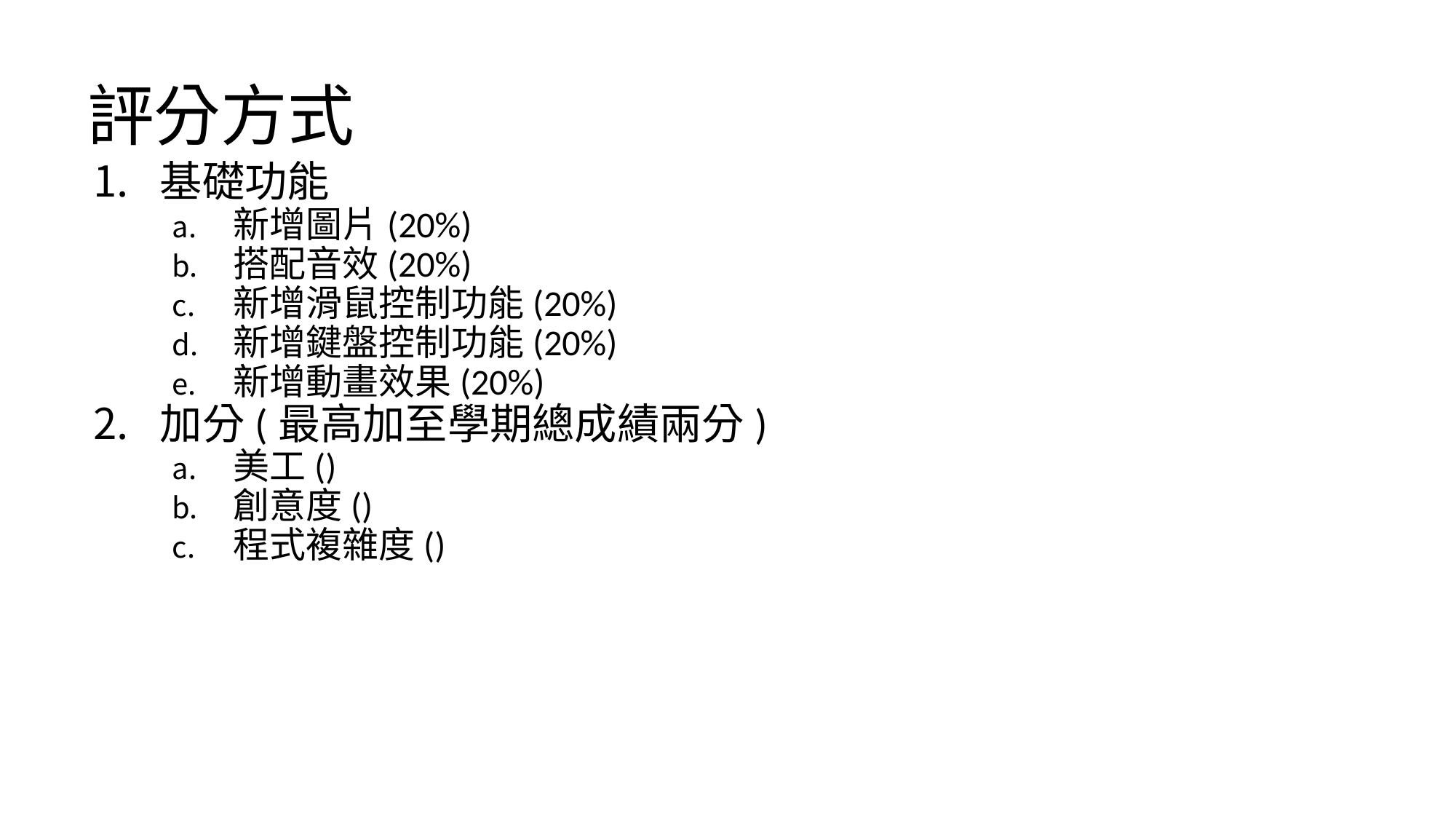

# 評分方式
基礎功能
新增圖片(20%)
搭配音效(20%)
新增滑鼠控制功能(20%)
新增鍵盤控制功能(20%)
新增動畫效果(20%)
加分(最高加至學期總成績兩分)
美工()
創意度()
程式複雜度()